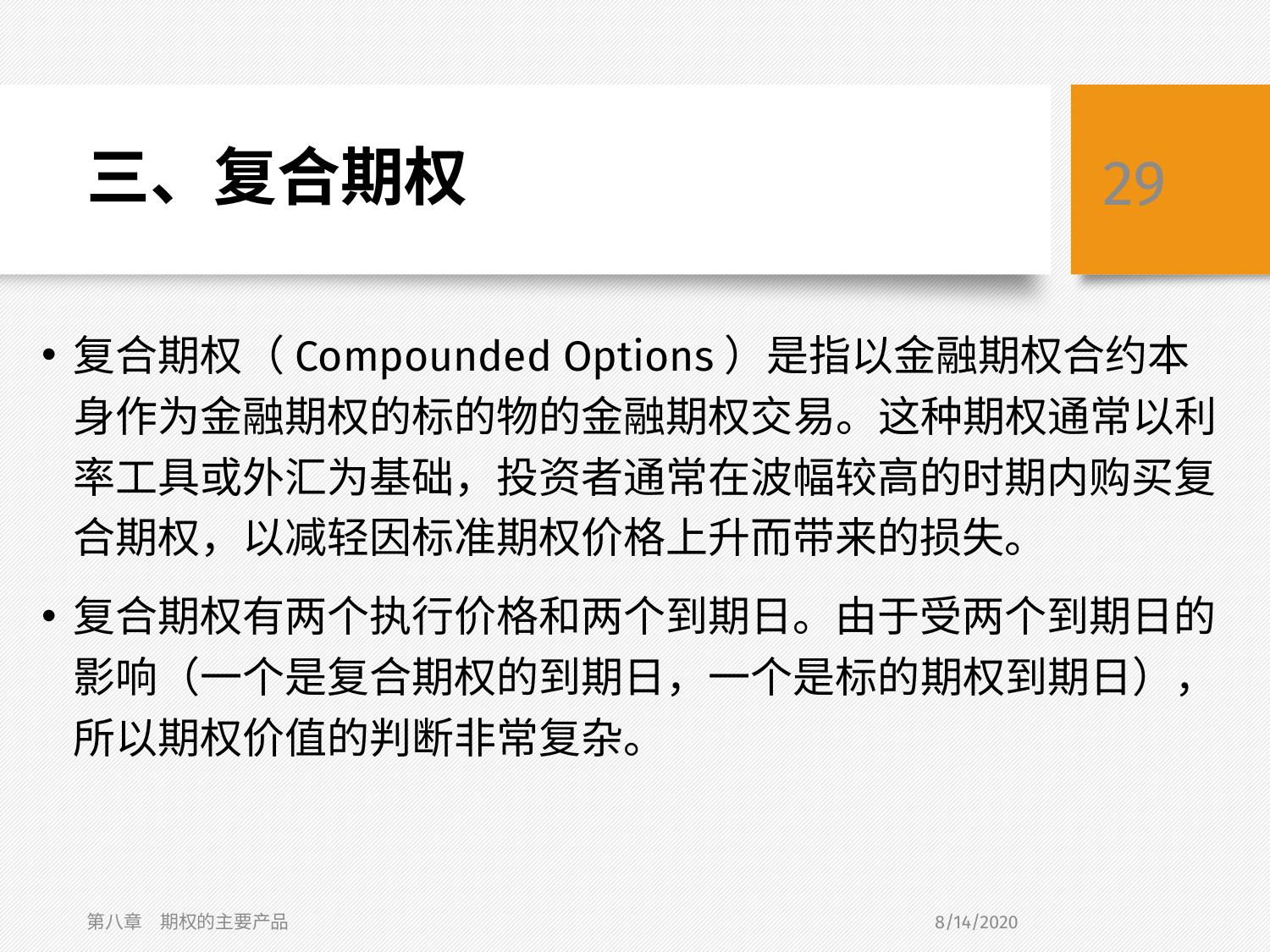

# 三、复合期权
29
复合期权（Compounded Options）是指以金融期权合约本身作为金融期权的标的物的金融期权交易。这种期权通常以利率工具或外汇为基础，投资者通常在波幅较高的时期内购买复合期权，以减轻因标准期权价格上升而带来的损失。
复合期权有两个执行价格和两个到期日。由于受两个到期日的影响（一个是复合期权的到期日，一个是标的期权到期日），所以期权价值的判断非常复杂。
8/14/2020
第八章　期权的主要产品